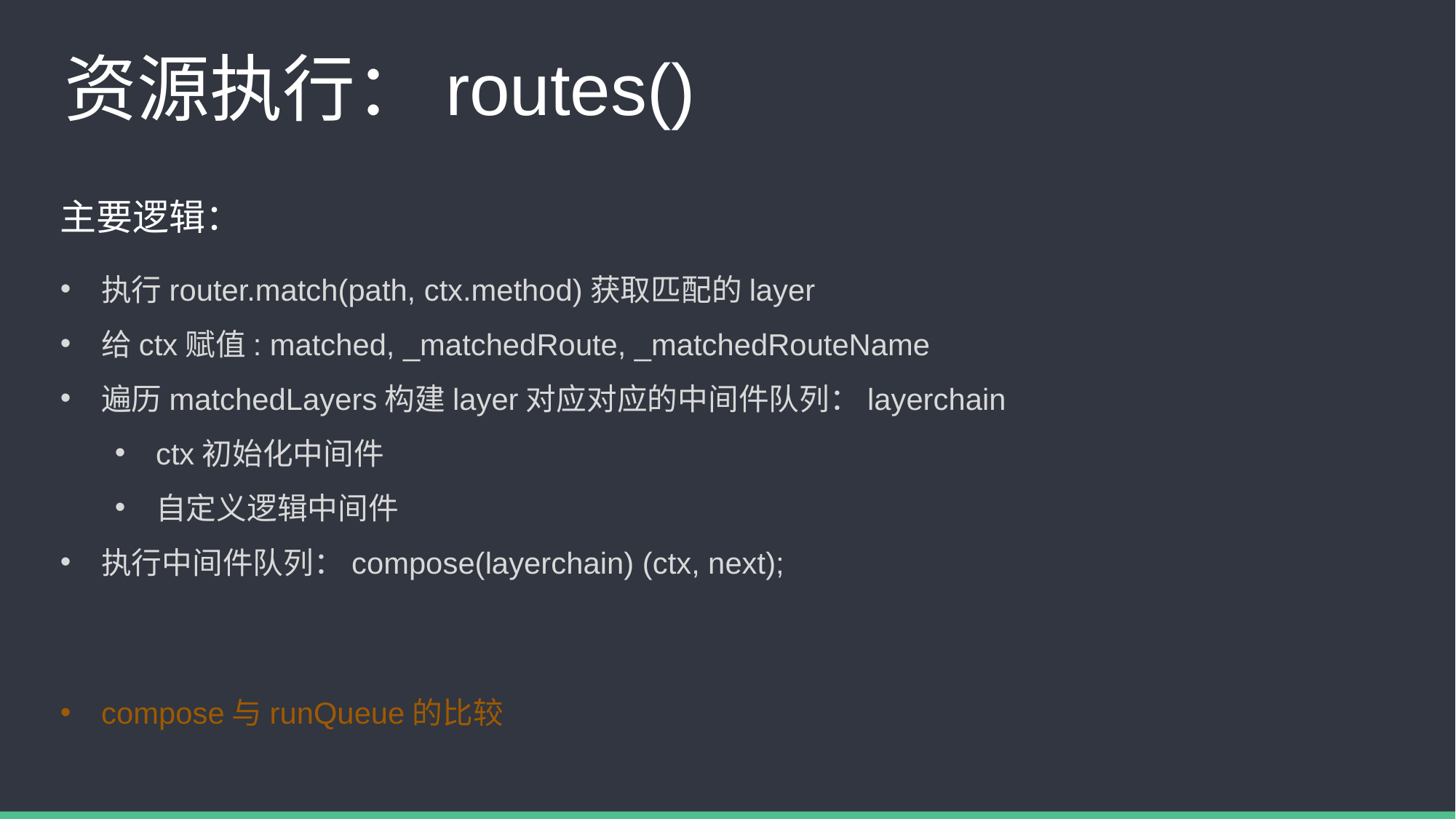

# 资源执行：routes()
主要逻辑：
执行router.match(path, ctx.method)获取匹配的layer
给ctx赋值: matched, _matchedRoute, _matchedRouteName
遍历matchedLayers构建layer对应对应的中间件队列：layerchain
ctx初始化中间件
自定义逻辑中间件
执行中间件队列：compose(layerchain) (ctx, next);
compose与runQueue的比较